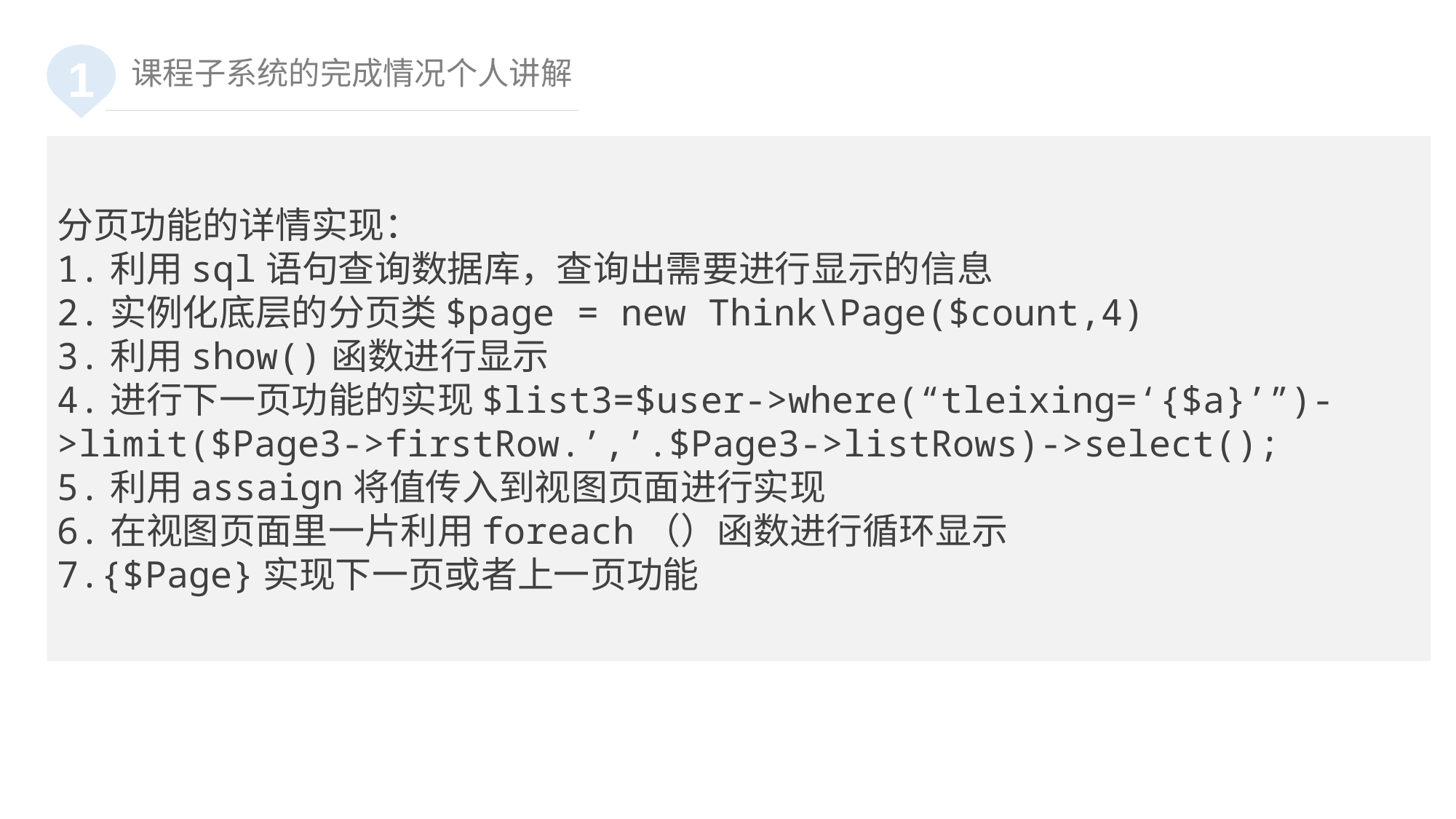

课程子系统的完成情况个人讲解
1
分页功能的详情实现：
1.利用sql语句查询数据库，查询出需要进行显示的信息
2.实例化底层的分页类$page = new Think\Page($count,4)
3.利用show()函数进行显示
4.进行下一页功能的实现$list3=$user->where(“tleixing=‘{$a}’”)->limit($Page3->firstRow.’,’.$Page3->listRows)->select();
5.利用assaign将值传入到视图页面进行实现
6.在视图页面里一片利用foreach（）函数进行循环显示
7.{$Page}实现下一页或者上一页功能